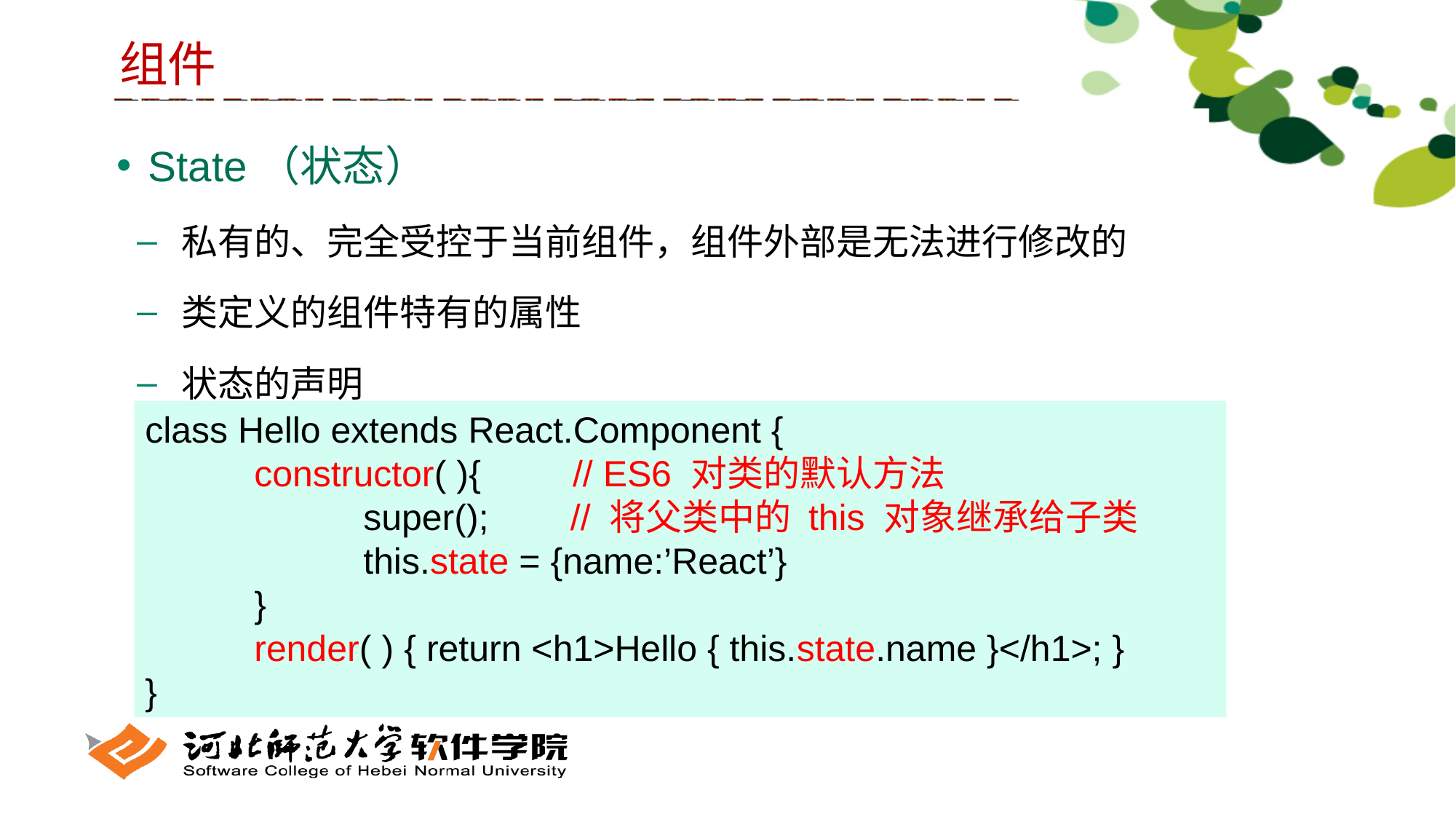

组件
 State（状态）
 私有的、完全受控于当前组件，组件外部是无法进行修改的
 类定义的组件特有的属性
 状态的声明
class Hello extends React.Component {
	constructor( ){         // ES6 对类的默认方法
		super();        // 将父类中的 this 对象继承给子类
		this.state = {name:’React’}
	}
	render( ) { return <h1>Hello { this.state.name }</h1>; }
}